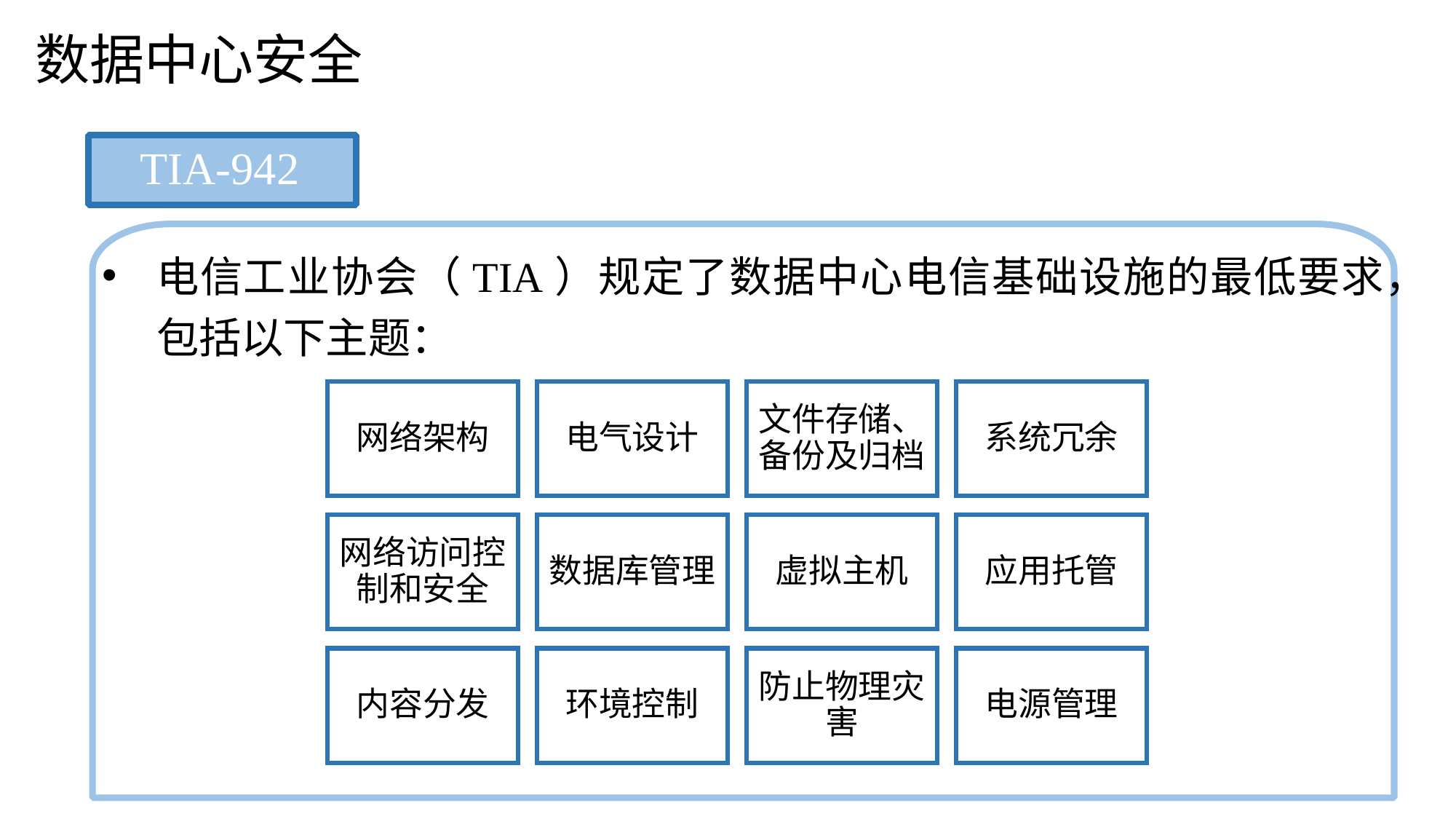

数据中心安全
TIA-942
电信工业协会（TIA）规定了数据中心电信基础设施的最低要求，包括以下主题：

网络架构

电气设计

文件存储、备份及归档

系统冗余

网络访问控制和安全

数据库管理

虚拟主机

应用托管

内容分发

环境控制

防止物理灾害

电源管理